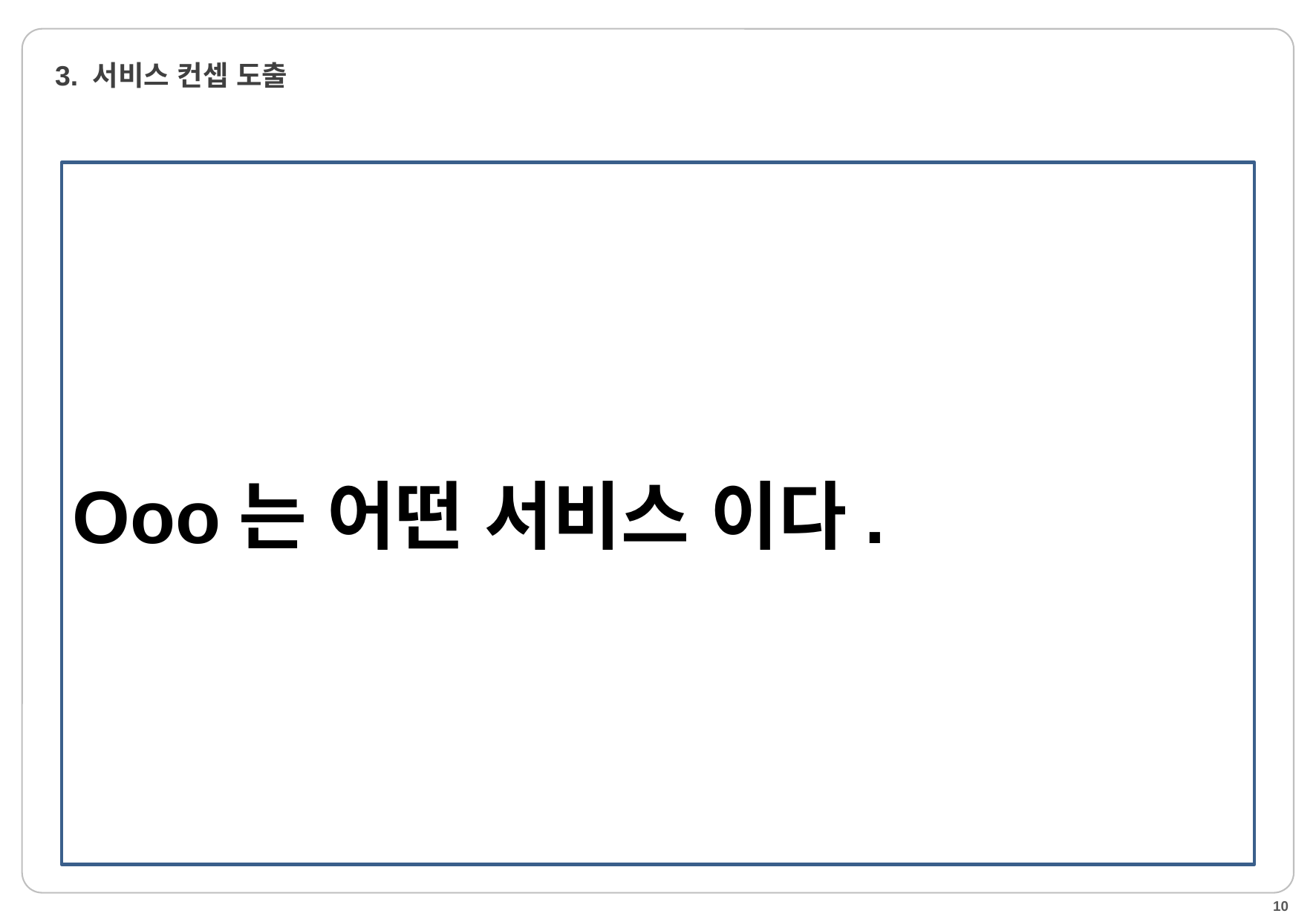

# 3. 서비스 컨셉 도출
Ooo는 어떤 서비스 이다.
10